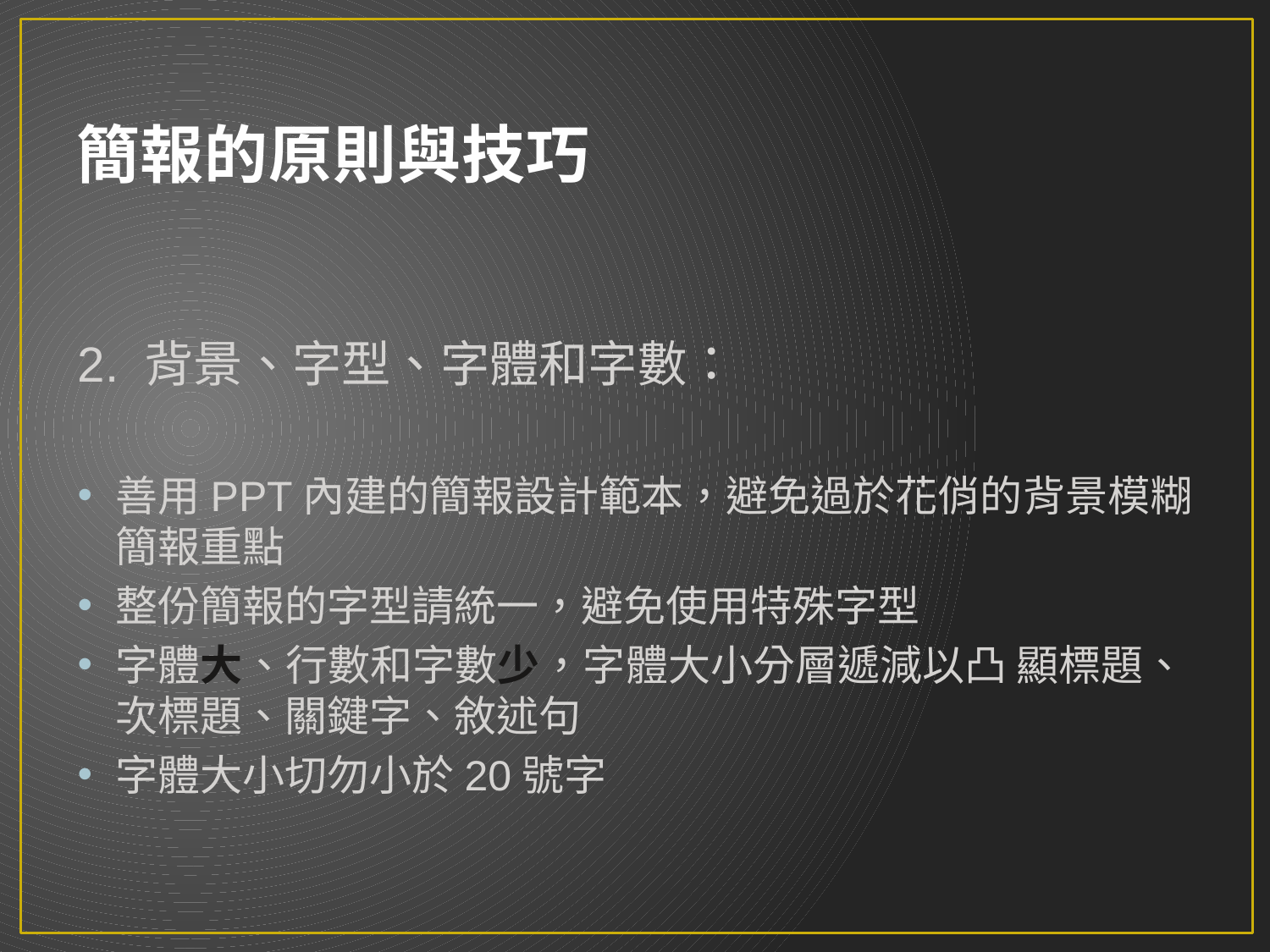

# 簡報的原則與技巧
2. 背景、字型、字體和字數：

善用PPT內建的簡報設計範本，避免過於花俏的背景模糊簡報重點
整份簡報的字型請統一，避免使用特殊字型
字體大、行數和字數少，字體大小分層遞減以凸 顯標題、次標題、關鍵字、敘述句
字體大小切勿小於20號字